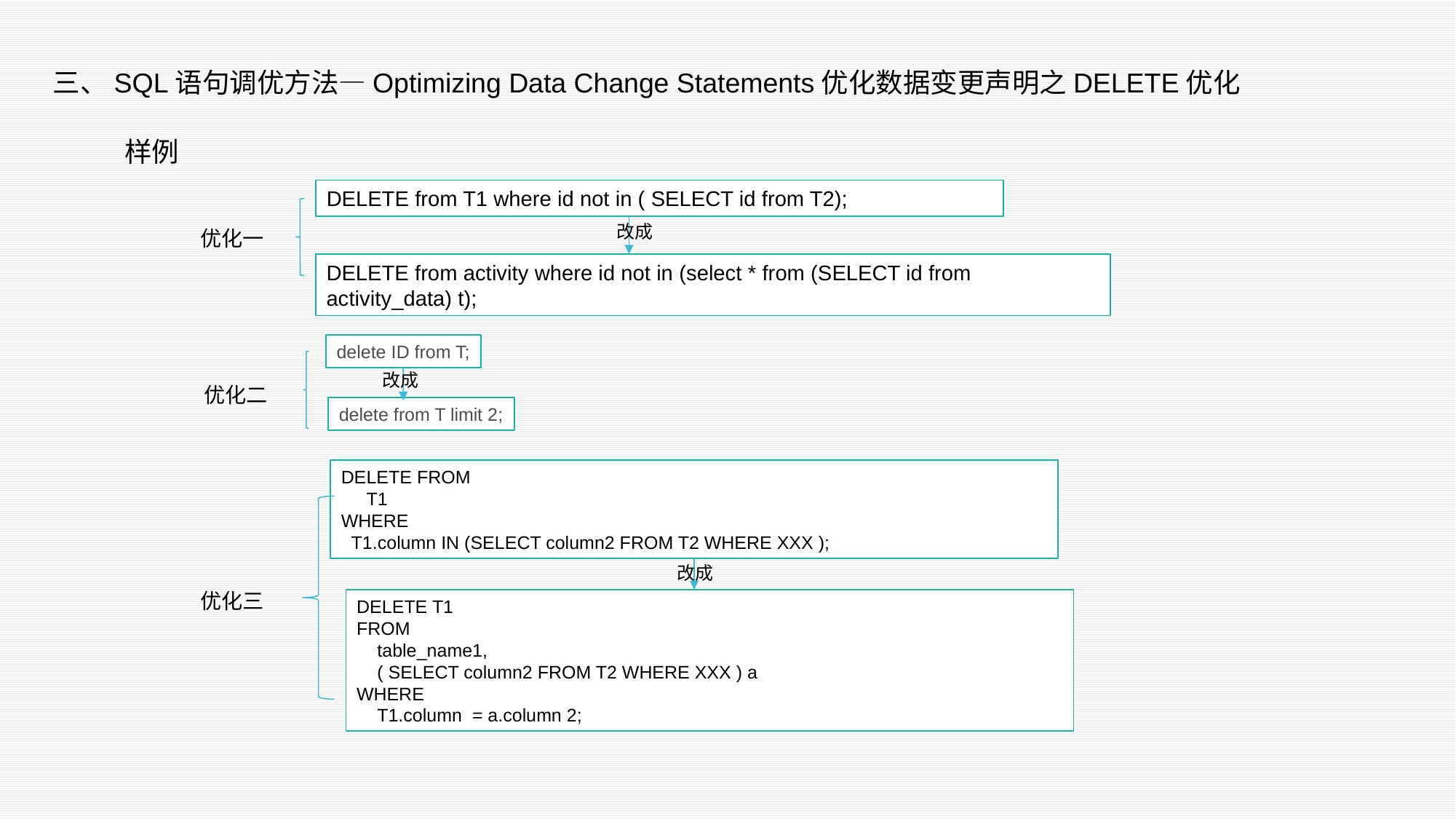

三、SQL语句调优方法—Optimizing Data Change Statements优化数据变更声明之DELETE优化
样例
DELETE from T1 where id not in ( SELECT id from T2);

改成
优化一
DELETE from activity where id not in (select * from (SELECT id from activity_data) t);
delete ID from T;

改成
优化二
delete from T limit 2;
DELETE FROM
     T1
WHERE
  T1.column IN (SELECT column2 FROM T2 WHERE XXX );

改成
优化三
DELETE T1
FROM
    table_name1,
    ( SELECT column2 FROM T2 WHERE XXX ) a
WHERE
    T1.column  = a.column 2;